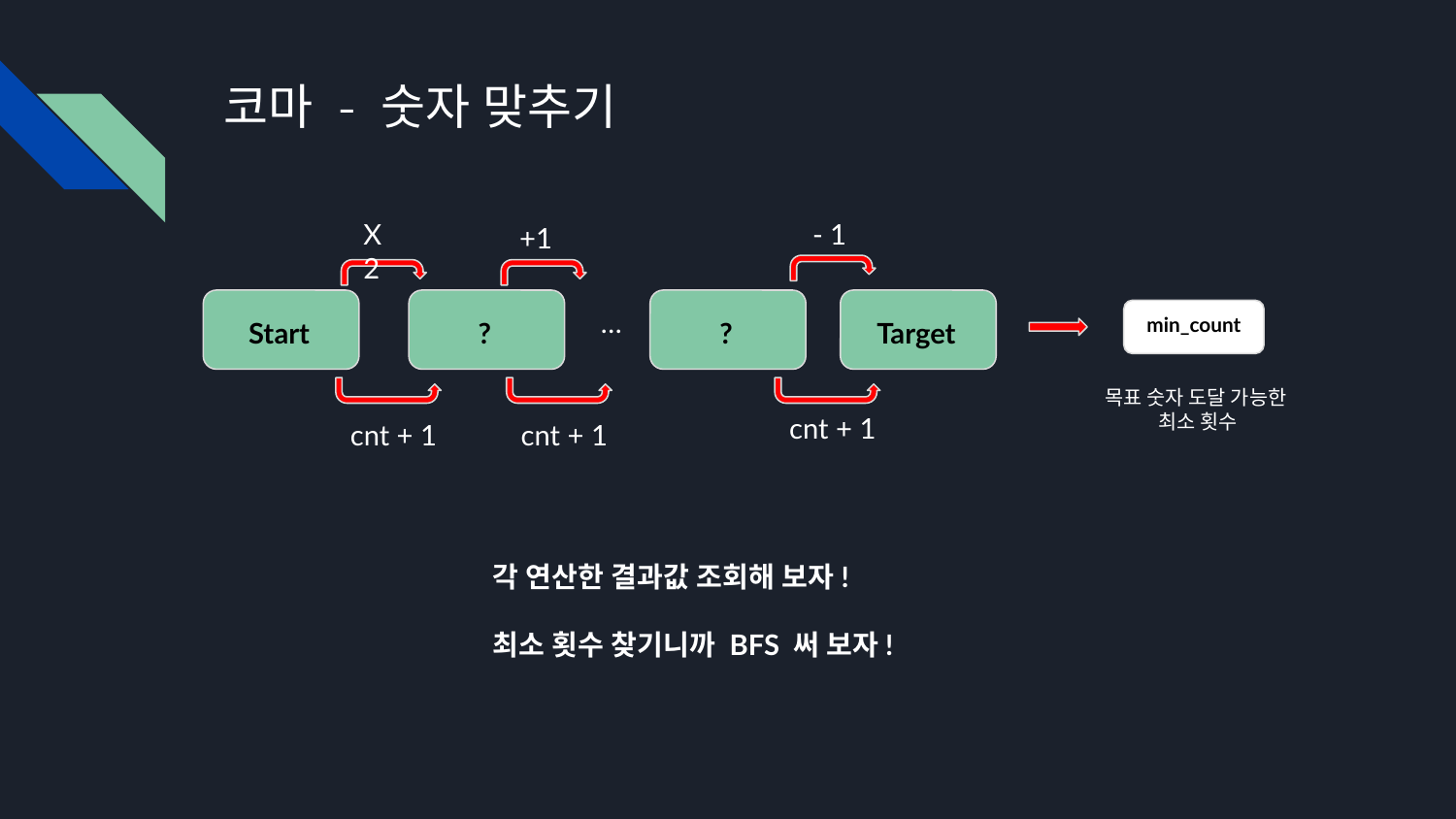

# 코마 - 숫자 맞추기
X 2
- 1
+1

Start

?
…

?

Target

cnt + 1
cnt + 1
cnt + 1
min_count

목표 숫자 도달 가능한
최소 횟수
각 연산한 결과값 조회해 보자!

최소 횟수 찾기니까 BFS 써 보자!